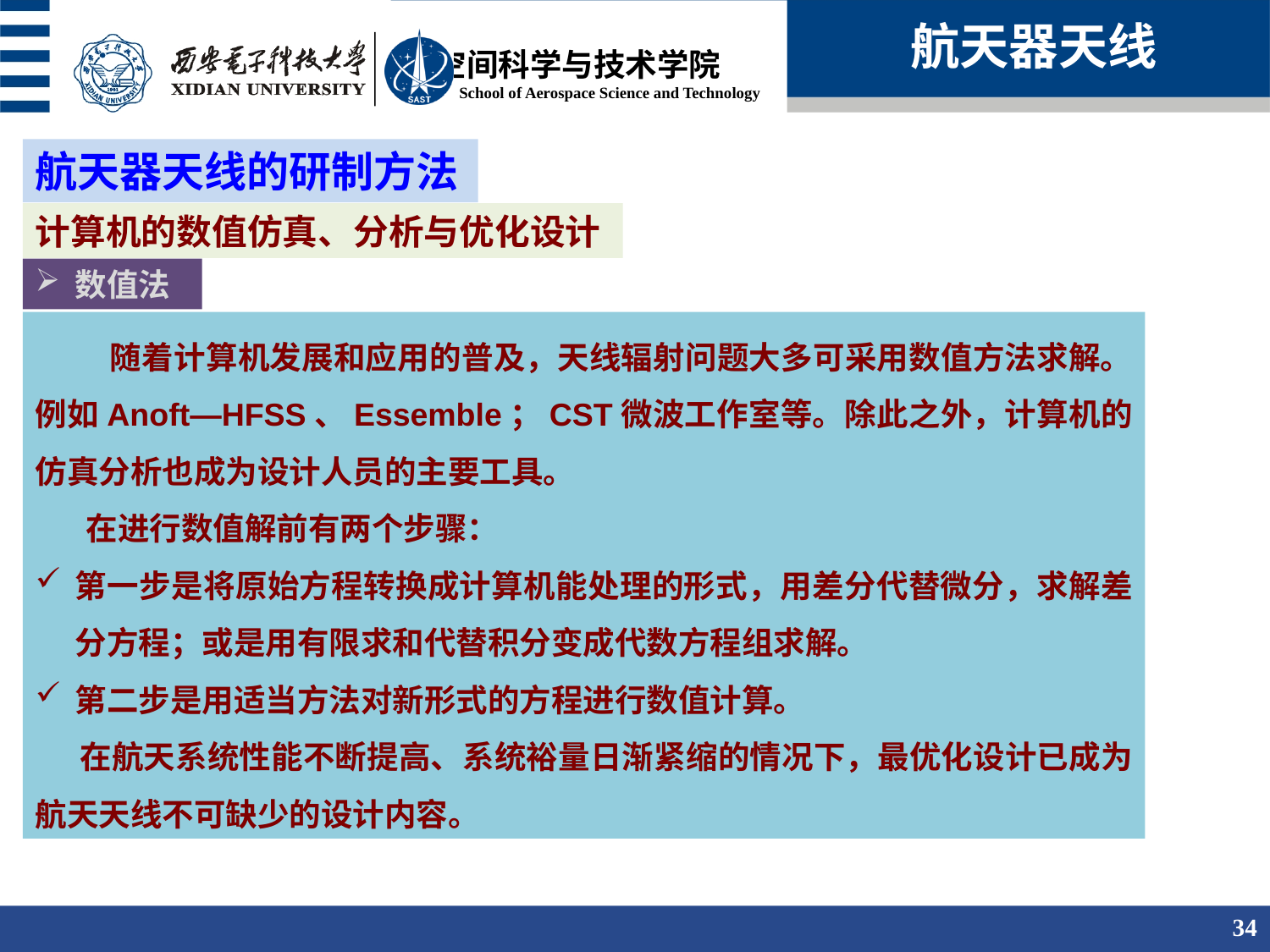

航天器天线
航天器天线的研制方法
计算机的数值仿真、分析与优化设计
数值法
         随着计算机发展和应用的普及，天线辐射问题大多可采用数值方法求解。例如Anoft—HFSS、Essemble；CST微波工作室等。除此之外，计算机的仿真分析也成为设计人员的主要工具。
      在进行数值解前有两个步骤：
第一步是将原始方程转换成计算机能处理的形式，用差分代替微分，求解差分方程；或是用有限求和代替积分变成代数方程组求解。
第二步是用适当方法对新形式的方程进行数值计算。
     在航天系统性能不断提高、系统裕量日渐紧缩的情况下，最优化设计已成为航天天线不可缺少的设计内容。